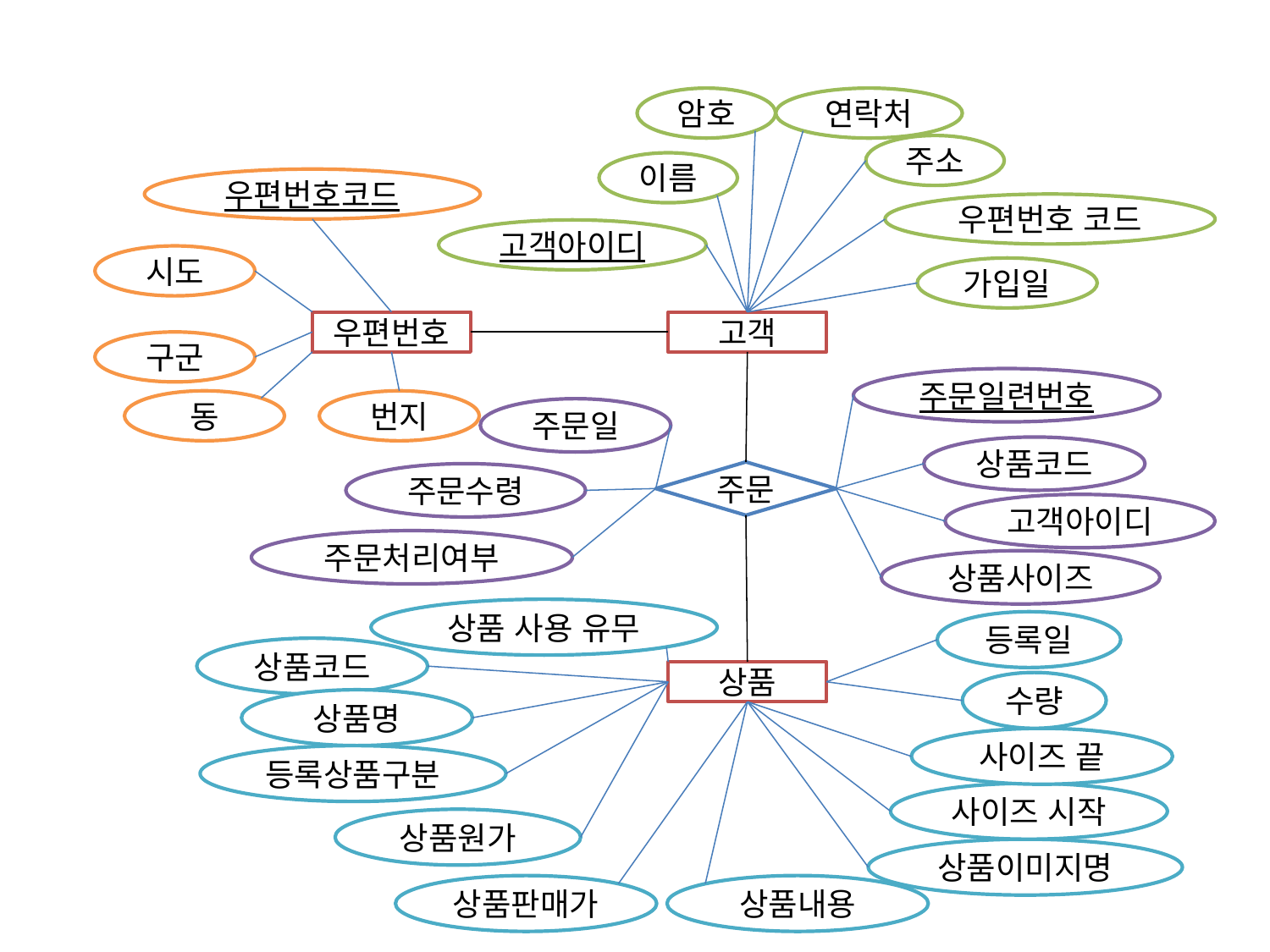

암호
연락처
주소
이름
우편번호코드
우편번호 코드
고객아이디
시도
가입일
우편번호
고객
구군
주문일련번호
동
번지
주문일
상품코드
주문
주문수령
고객아이디
주문처리여부
상품사이즈
상품 사용 유무
등록일
상품코드
상품
수량
상품명
사이즈 끝
등록상품구분
사이즈 시작
상품원가
상품이미지명
상품판매가
상품내용